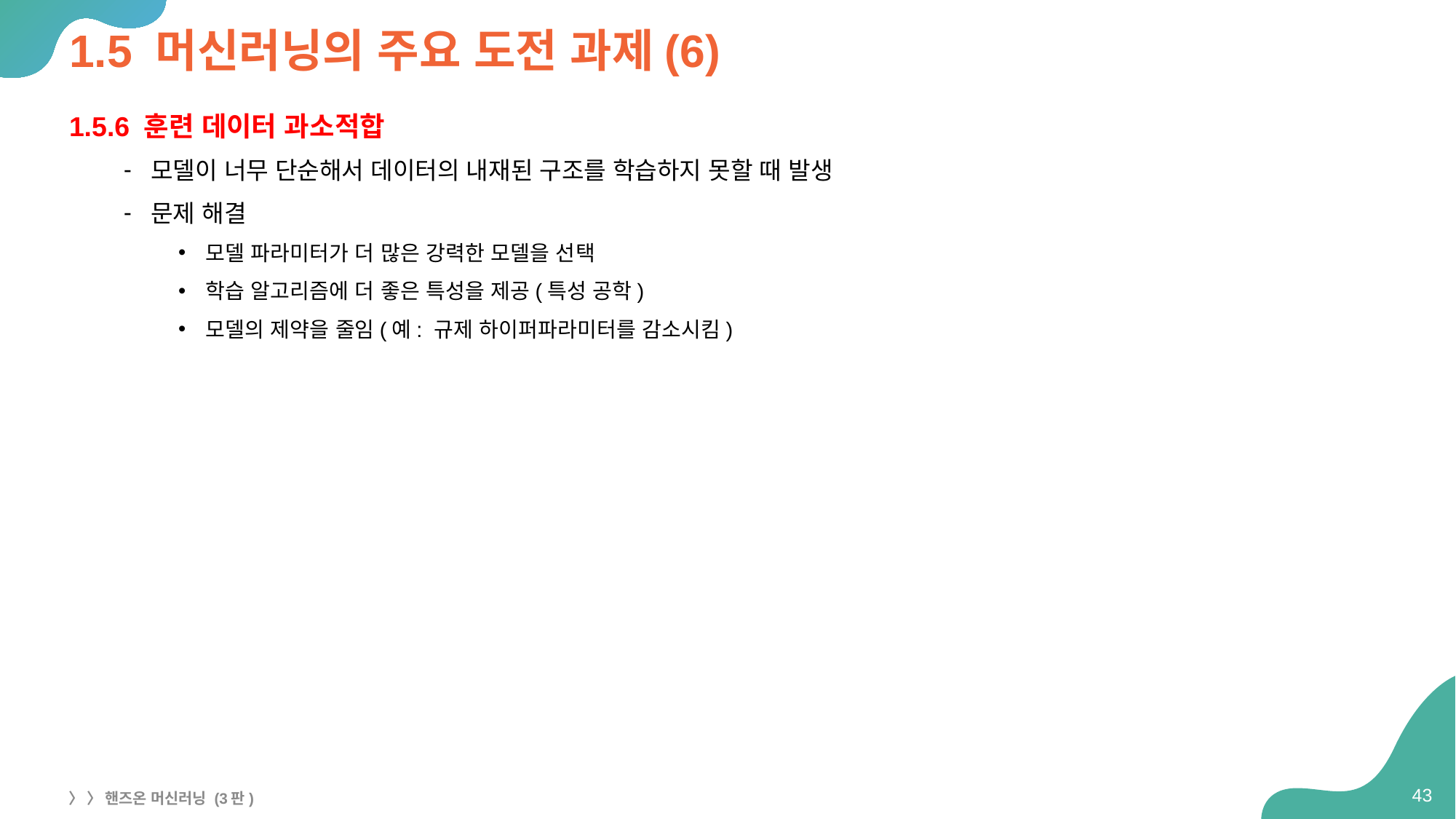

# 1.5 머신러닝의 주요 도전 과제(6)
1.5.6 훈련 데이터 과소적합
모델이 너무 단순해서 데이터의 내재된 구조를 학습하지 못할 때 발생
문제 해결
모델 파라미터가 더 많은 강력한 모델을 선택
학습 알고리즘에 더 좋은 특성을 제공(특성 공학)
모델의 제약을 줄임(예: 규제 하이퍼파라미터를 감소시킴)
43
〉 〉 핸즈온 머신러닝 (3판)